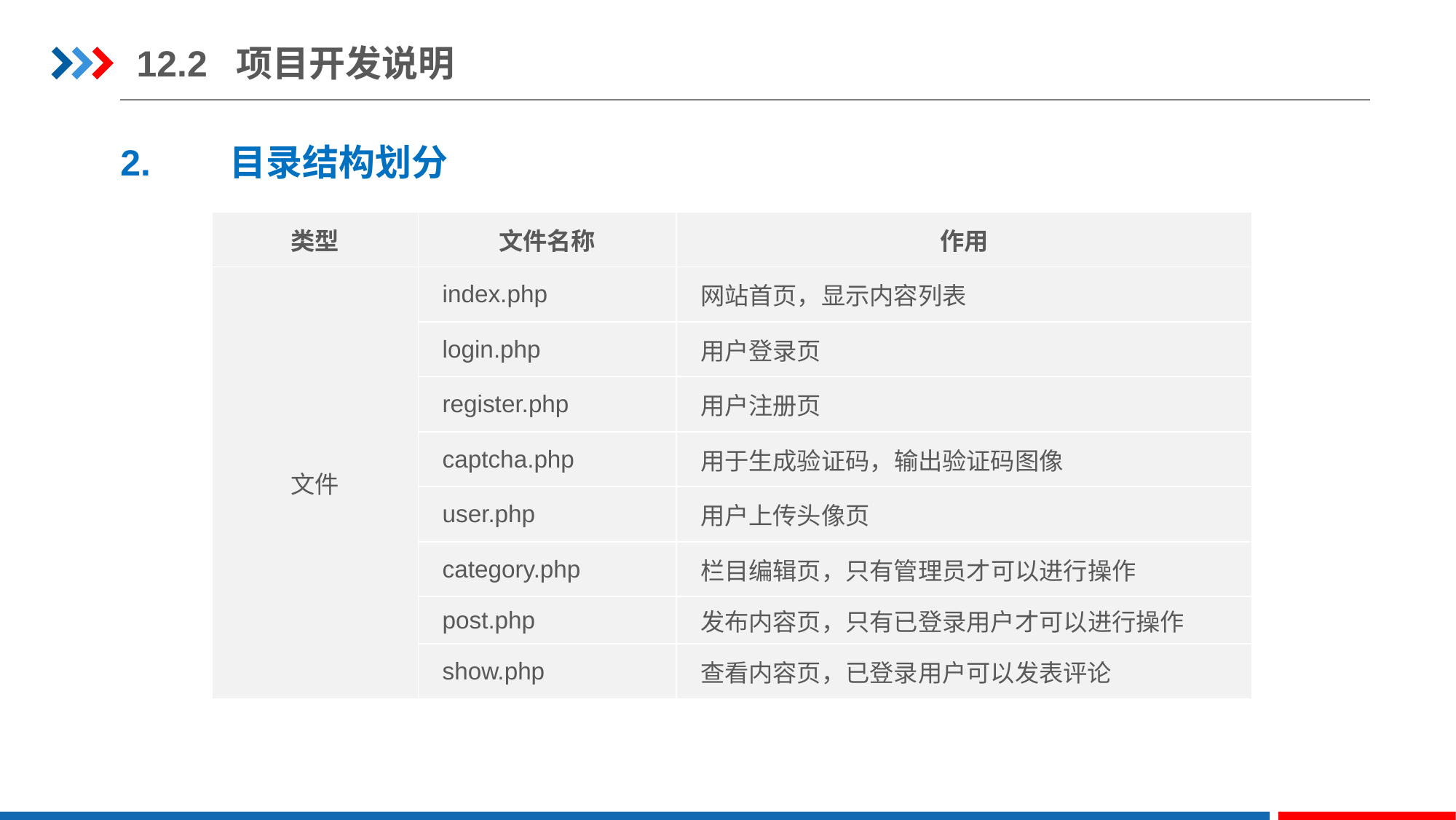

12.2  项目开发说明
2.	目录结构划分
| 类型 | 文件名称 | 作用 |
| --- | --- | --- |
| 文件 | index.php | 网站首页，显示内容列表 |
|  | login.php | 用户登录页 |
|  | register.php | 用户注册页 |
|  | captcha.php | 用于生成验证码，输出验证码图像 |
|  | user.php | 用户上传头像页 |
|  | category.php | 栏目编辑页，只有管理员才可以进行操作 |
|  | post.php | 发布内容页，只有已登录用户才可以进行操作 |
|  | show.php | 查看内容页，已登录用户可以发表评论 |